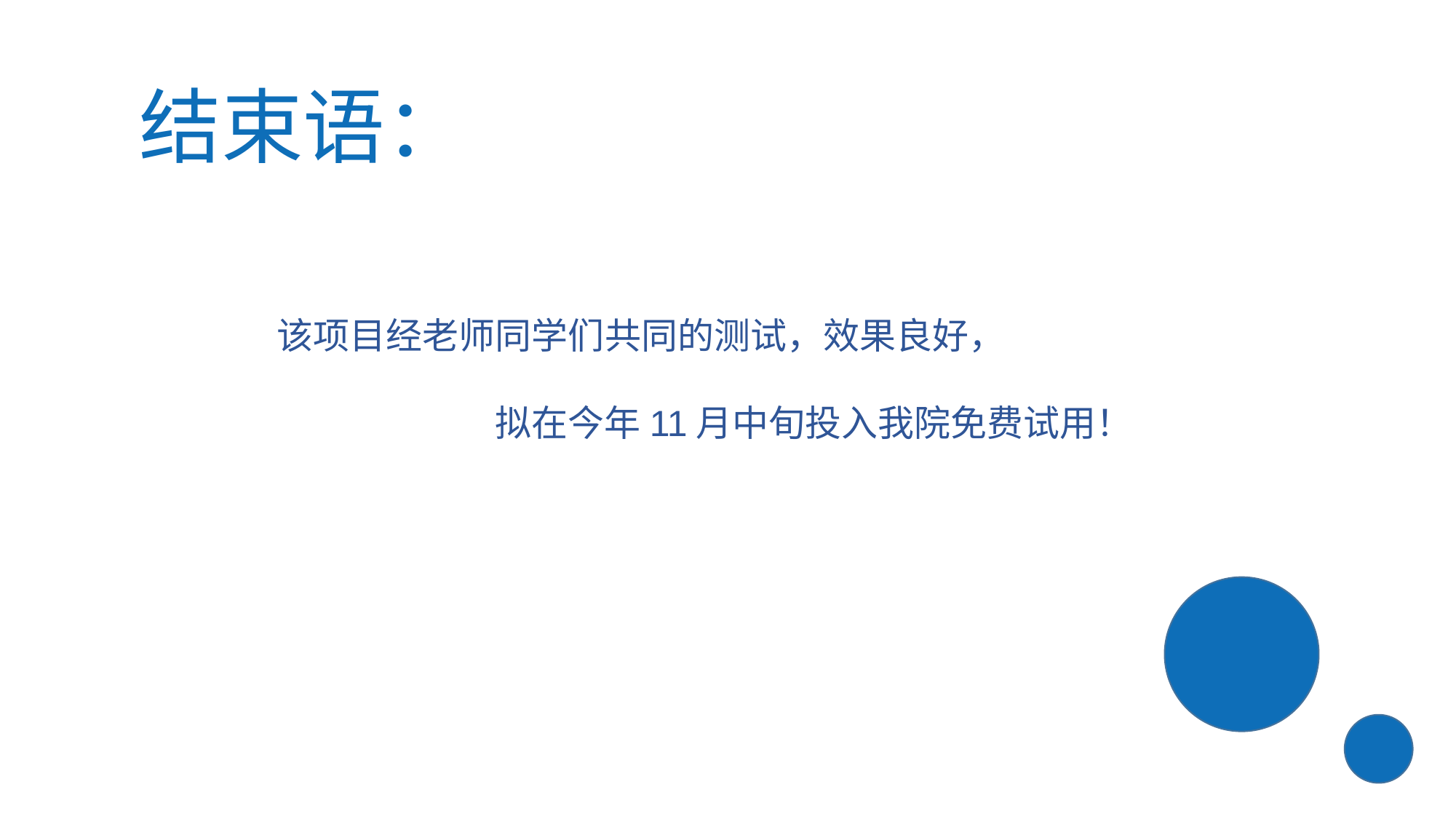

结束语：
该项目经老师同学们共同的测试，效果良好，

		拟在今年11月中旬投入我院免费试用！